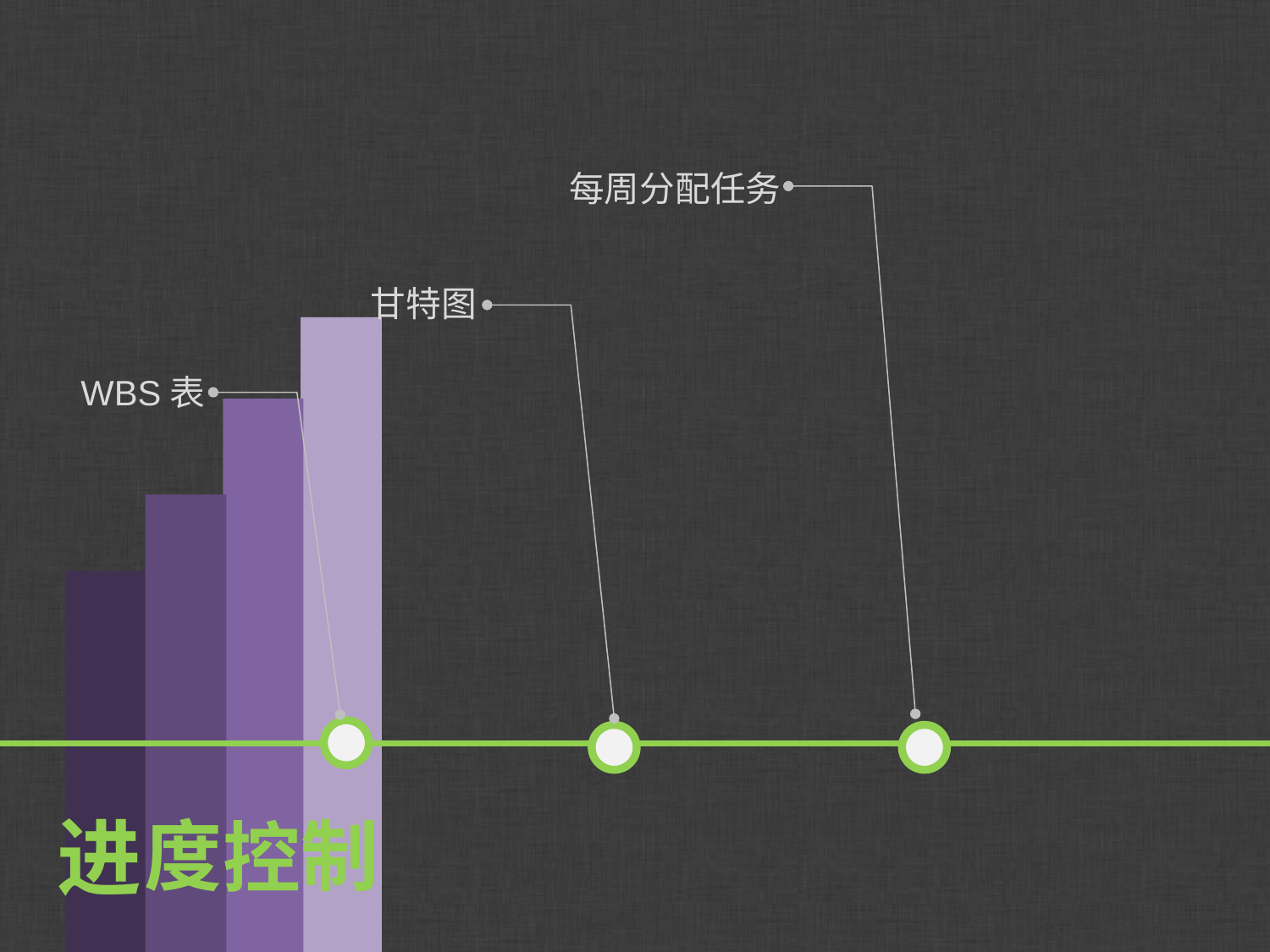

每周分配任务

甘特图

WBS表

进
制
度
控